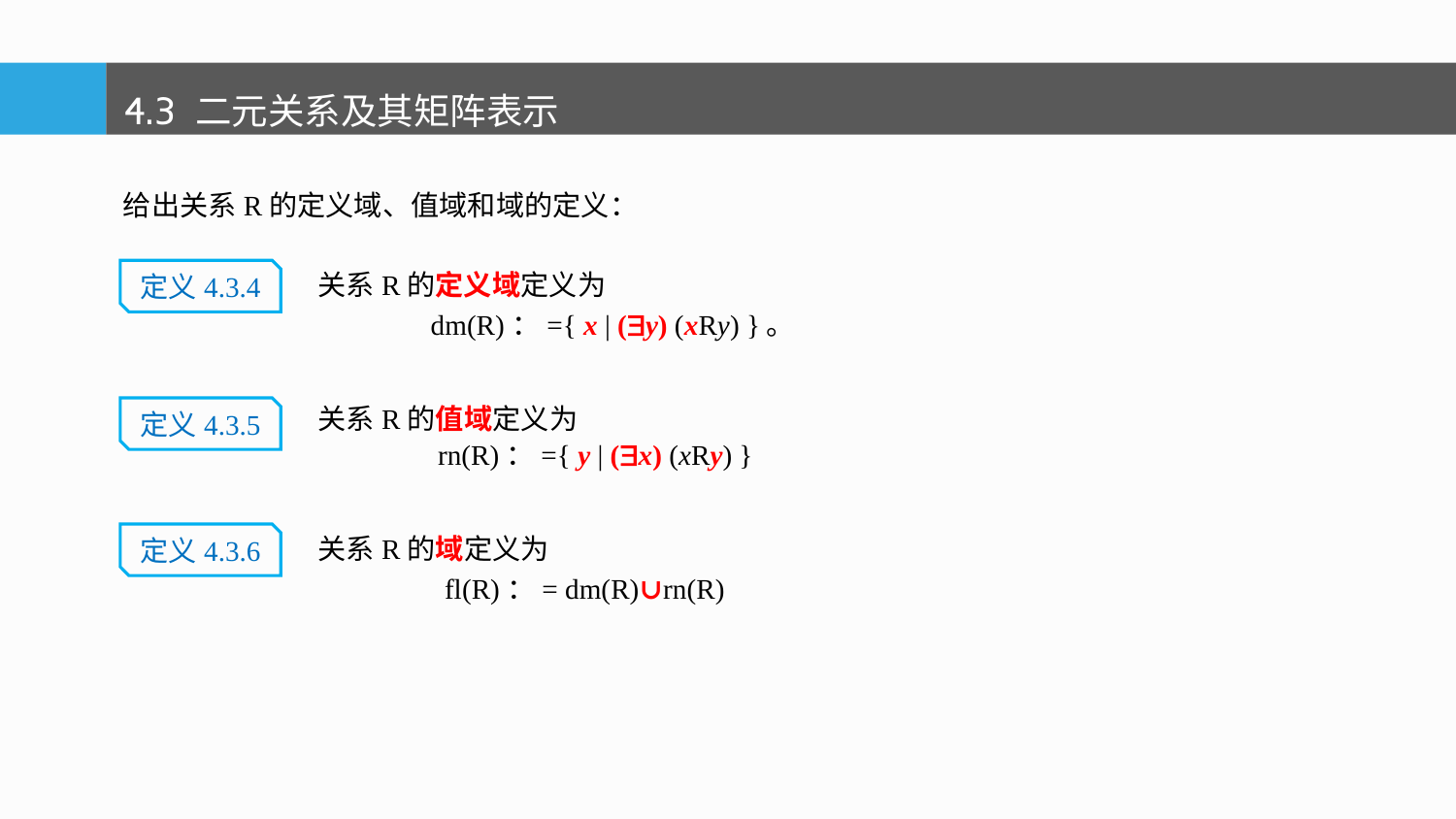

4.3 二元关系及其矩阵表示

给出关系R的定义域、值域和域的定义：

定义4.3.4
关系R的定义域定义为
                dm(R)：={ x | (∃y) (xRy) }。

定义4.3.5
关系R的值域定义为
                 rn(R)：={ y | (∃x) (xRy) }

定义4.3.6
关系R的域定义为
                  fl(R)：= dm(R)∪rn(R)